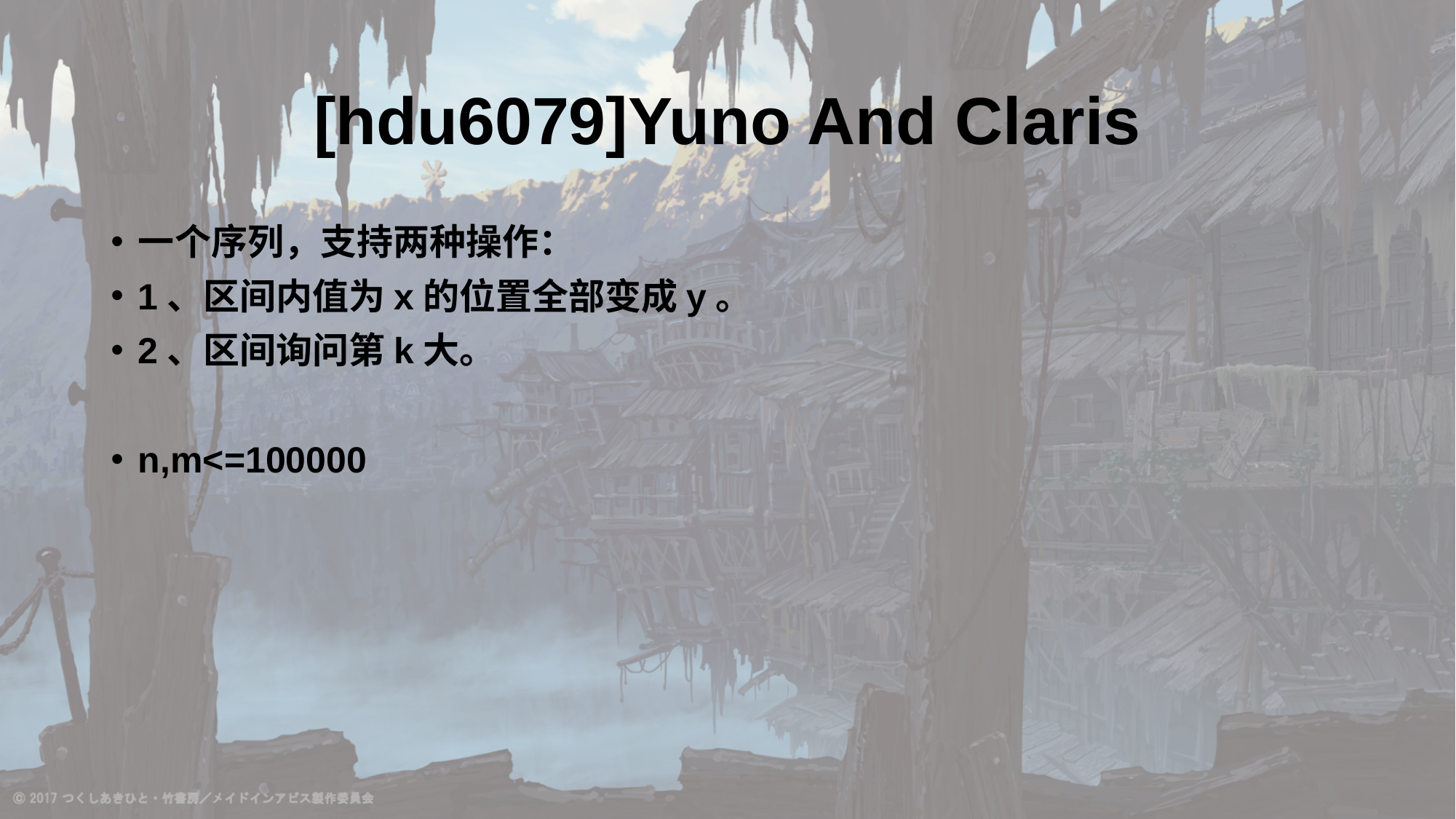

# [hdu6079]Yuno And Claris
一个序列，支持两种操作：
1、区间内值为x的位置全部变成y。
2、区间询问第k大。

n,m<=100000